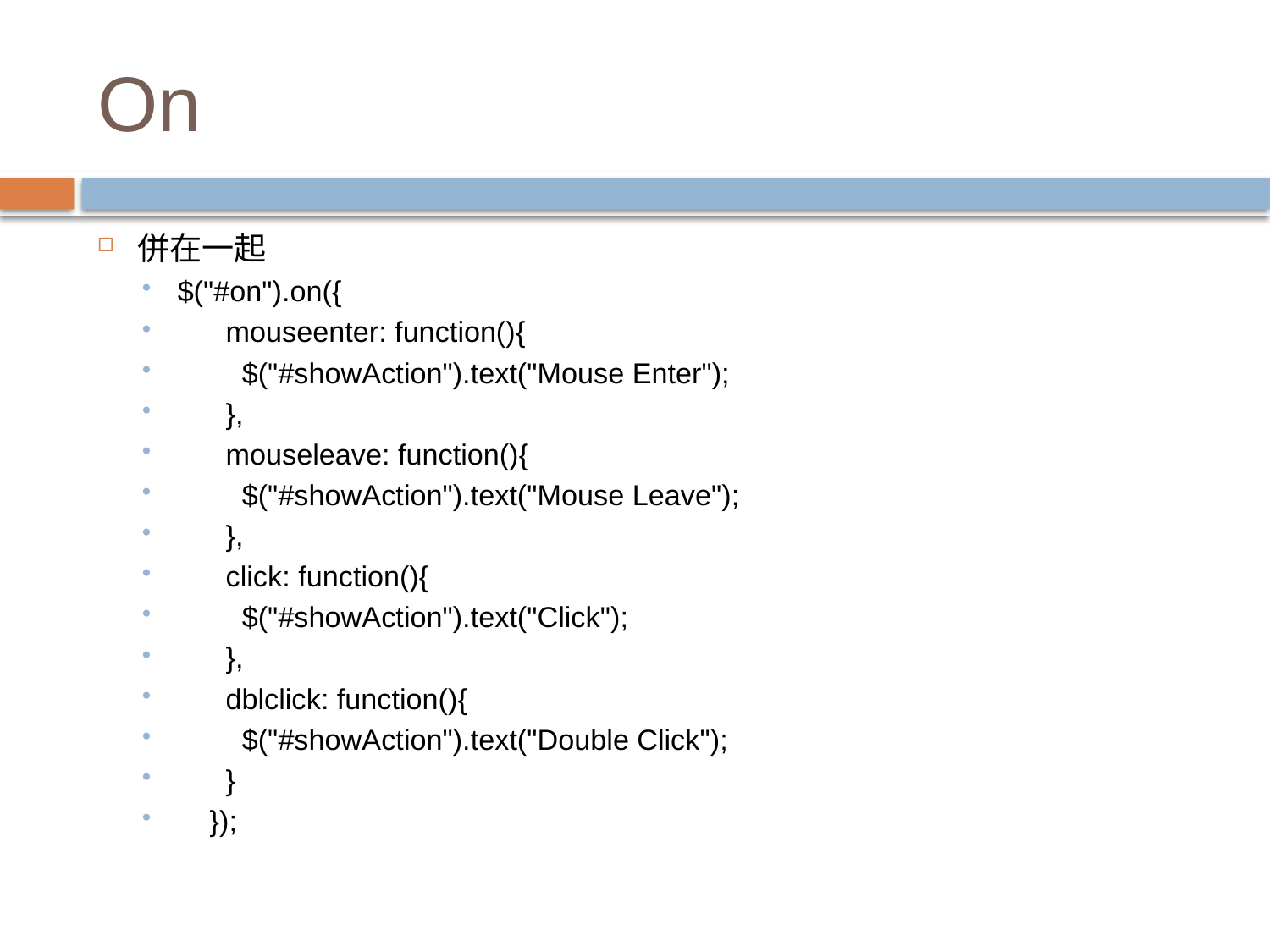

# On
併在一起
$("#on").on({
      mouseenter: function(){
        $("#showAction").text("Mouse Enter");
      },
      mouseleave: function(){
        $("#showAction").text("Mouse Leave");
      },
      click: function(){
        $("#showAction").text("Click");
      },
      dblclick: function(){
        $("#showAction").text("Double Click");
      }
    });